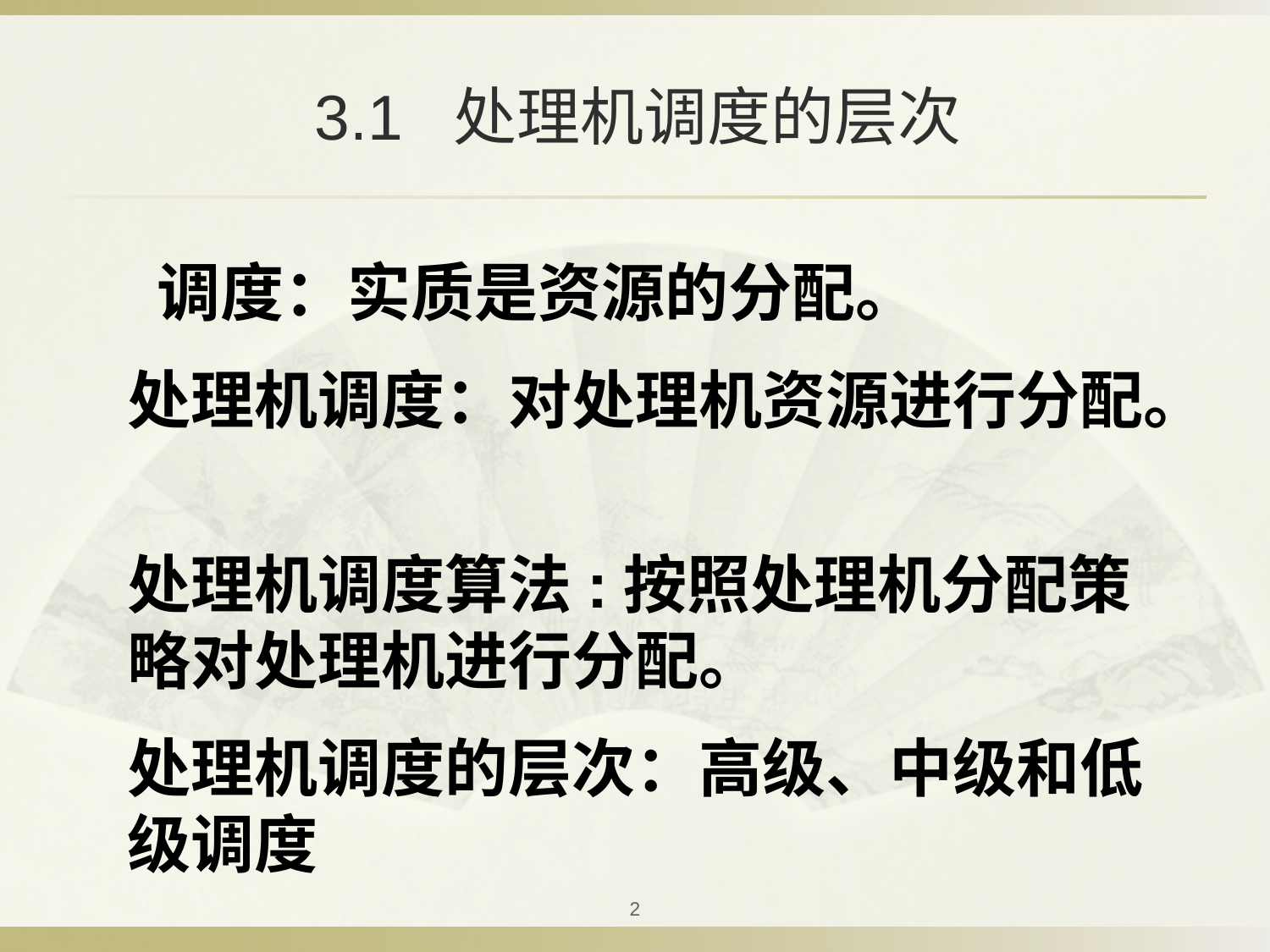

# 3.1  处理机调度的层次
 调度：实质是资源的分配。
处理机调度：对处理机资源进行分配。
处理机调度算法:按照处理机分配策略对处理机进行分配。
处理机调度的层次：高级、中级和低级调度
2